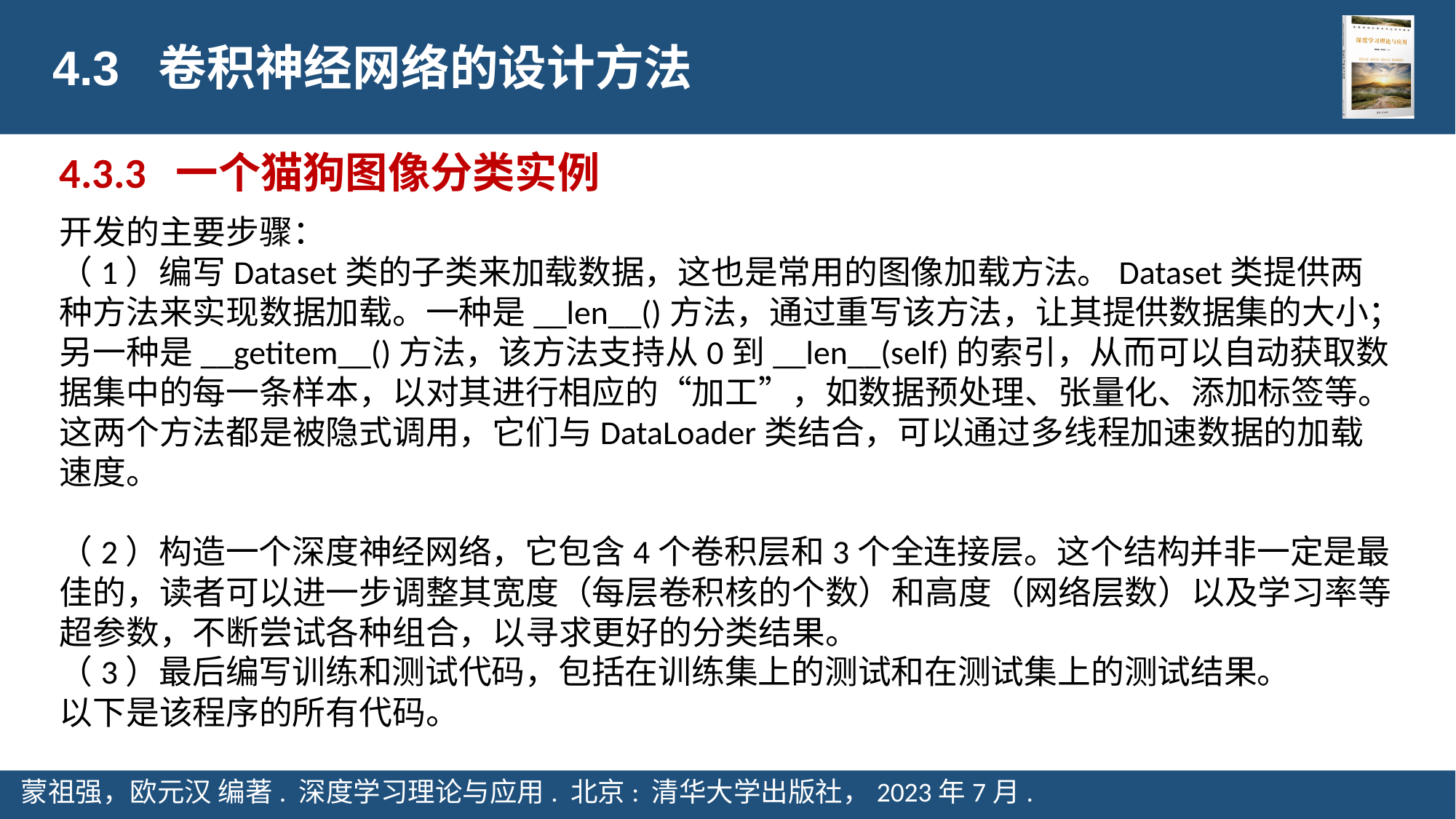

4.3  卷积神经网络的设计方法
4.3.3  一个猫狗图像分类实例
开发的主要步骤：
（1）编写Dataset类的子类来加载数据，这也是常用的图像加载方法。Dataset类提供两种方法来实现数据加载。一种是__len__()方法，通过重写该方法，让其提供数据集的大小；另一种是__getitem__()方法，该方法支持从0到__len__(self)的索引，从而可以自动获取数据集中的每一条样本，以对其进行相应的“加工”，如数据预处理、张量化、添加标签等。这两个方法都是被隐式调用，它们与DataLoader类结合，可以通过多线程加速数据的加载速度。

（2）构造一个深度神经网络，它包含4个卷积层和3个全连接层。这个结构并非一定是最佳的，读者可以进一步调整其宽度（每层卷积核的个数）和高度（网络层数）以及学习率等超参数，不断尝试各种组合，以寻求更好的分类结果。
（3）最后编写训练和测试代码，包括在训练集上的测试和在测试集上的测试结果。
以下是该程序的所有代码。